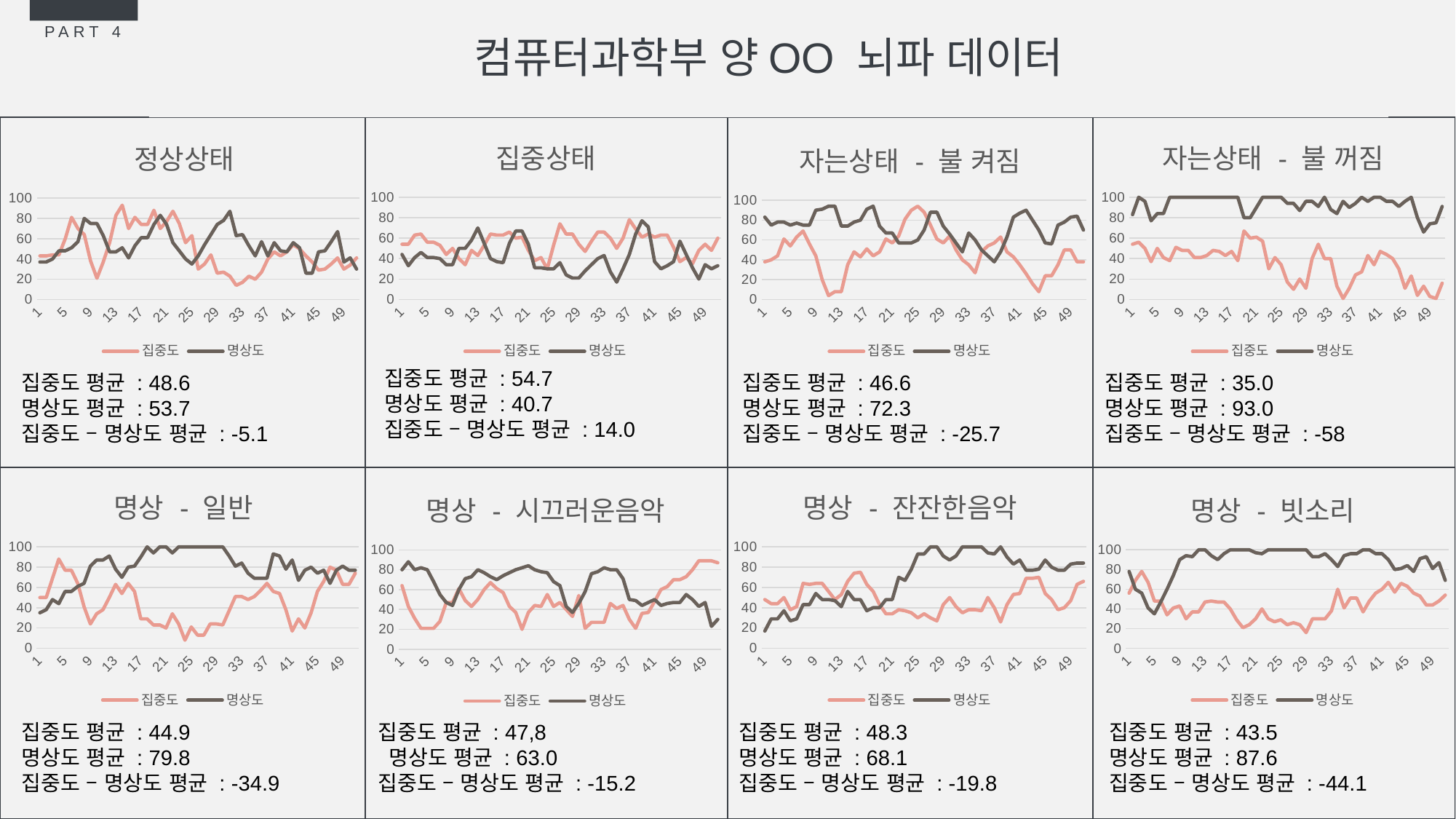

컴퓨터과학부 양OO 뇌파 데이터
PART 4

### Chart: 집중상태

| Category | 집중도 | 명상도 |
|---|---|---|

### Chart: 자는상태 - 불 꺼짐

| Category | 집중도 | 명상도 |
|---|---|---|

### Chart: 정상상태

| Category | 집중도 | 명상도 |
|---|---|---|

### Chart: 자는상태 - 불 켜짐

| Category | 집중도 | 명상도 |
|---|---|---|
집중도 평균 : 54.7
명상도 평균 : 40.7
집중도 – 명상도 평균 : 14.0
집중도 평균 : 48.6
명상도 평균 : 53.7
집중도 – 명상도 평균 : -5.1
집중도 평균 : 46.6
명상도 평균 : 72.3
집중도 – 명상도 평균 : -25.7
집중도 평균 : 35.0
명상도 평균 : 93.0
집중도 – 명상도 평균 : -58

### Chart: 명상 - 일반

| Category | 집중도 | 명상도 |
|---|---|---|

### Chart: 명상 - 잔잔한음악

| Category | 집중도 | 명상도 |
|---|---|---|

### Chart: 명상 - 시끄러운음악

| Category | 집중도 | 명상도 |
|---|---|---|

### Chart: 명상 - 빗소리

| Category | 집중도 | 명상도 |
|---|---|---|
집중도 평균 : 44.9
명상도 평균 : 79.8
집중도 – 명상도 평균 : -34.9
집중도 평균 : 47,8
 명상도 평균 : 63.0
집중도 – 명상도 평균 : -15.2
집중도 평균 : 48.3
명상도 평균 : 68.1
집중도 – 명상도 평균 : -19.8
집중도 평균 : 43.5
명상도 평균 : 87.6
집중도 – 명상도 평균 : -44.1